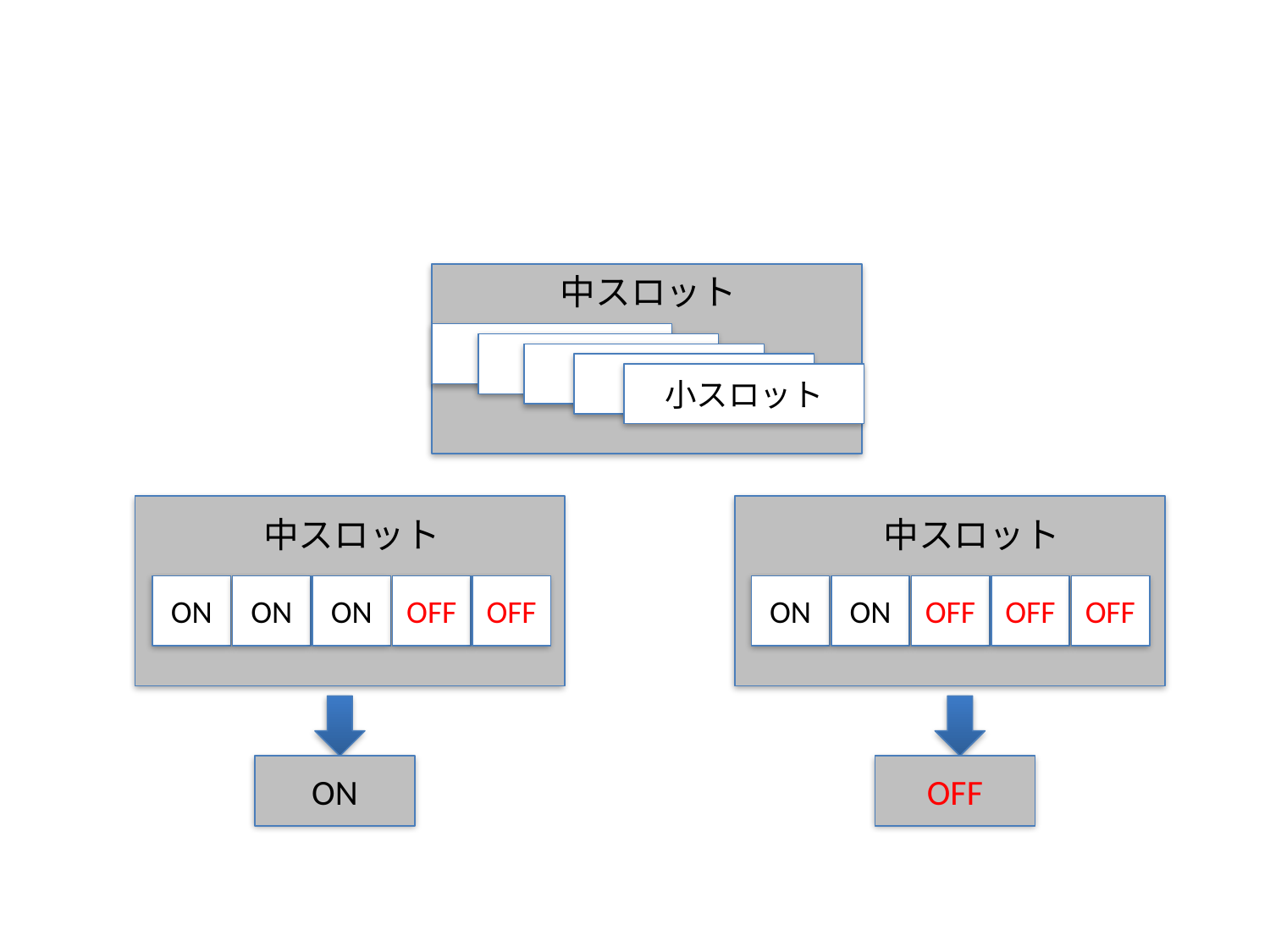

中スロット

小スロット

中スロット
中スロット
ON
ON
ON
OFF
OFF
ON
ON
OFF
OFF
OFF

ON
OFF